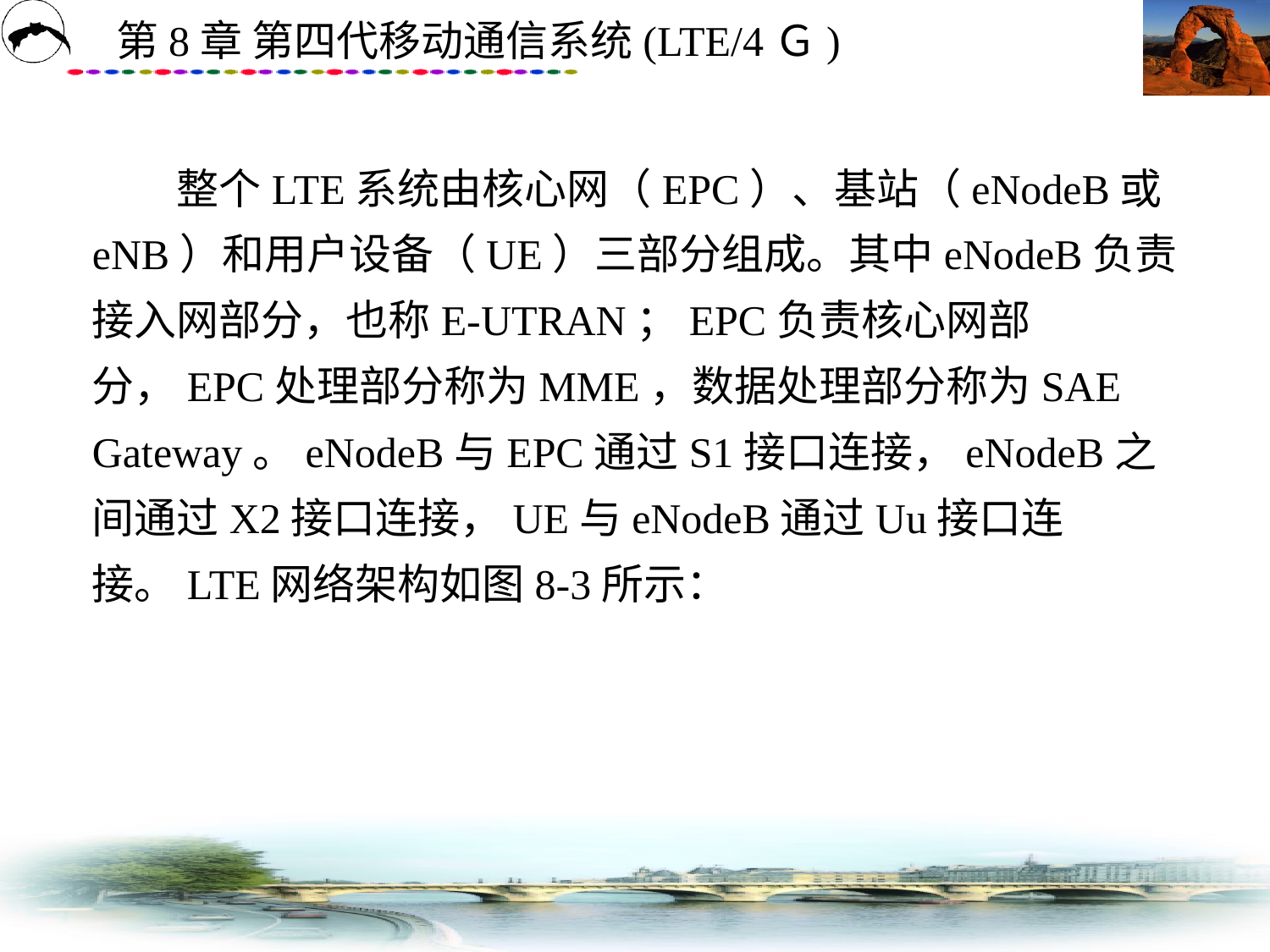

# 整个LTE系统由核心网（EPC）、基站（eNodeB或eNB）和用户设备（UE）三部分组成。其中eNodeB负责接入网部分，也称E-UTRAN；EPC负责核心网部分，EPC处理部分称为MME，数据处理部分称为SAE Gateway。eNodeB与EPC通过S1接口连接，eNodeB之间通过X2接口连接，UE与eNodeB通过Uu接口连接。LTE网络架构如图8-3所示：